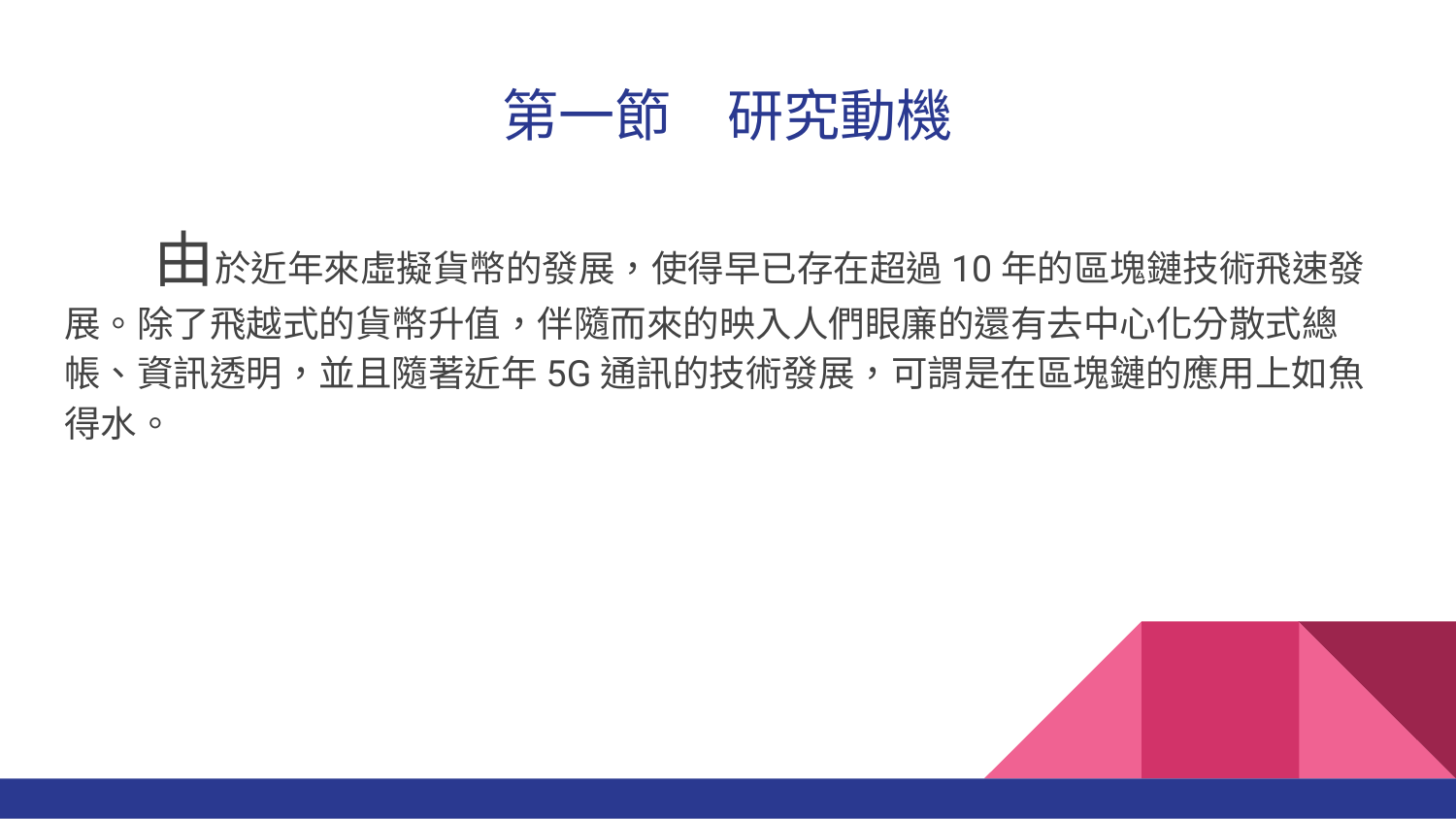

# 第一節　研究動機
     由於近年來虛擬貨幣的發展，使得早已存在超過10年的區塊鏈技術飛速發展。除了飛越式的貨幣升值，伴隨而來的映入人們眼廉的還有去中心化分散式總帳、資訊透明，並且隨著近年5G通訊的技術發展，可謂是在區塊鏈的應用上如魚得水。